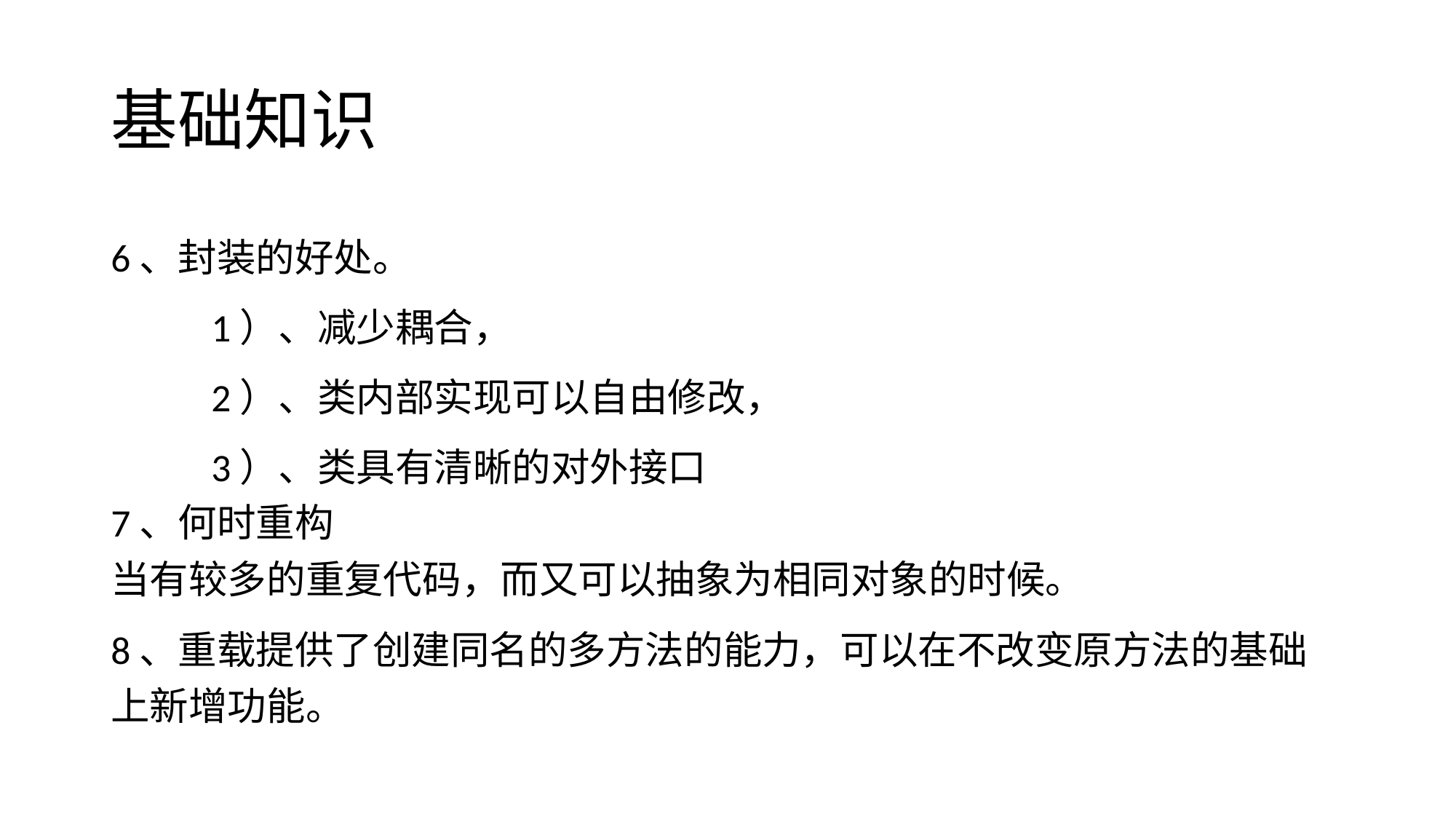

# 基础知识
6、封装的好处。
	1）、减少耦合，
	2）、类内部实现可以自由修改，
	3）、类具有清晰的对外接口
7、何时重构
当有较多的重复代码，而又可以抽象为相同对象的时候。
8、重载提供了创建同名的多方法的能力，可以在不改变原方法的基础上新增功能。